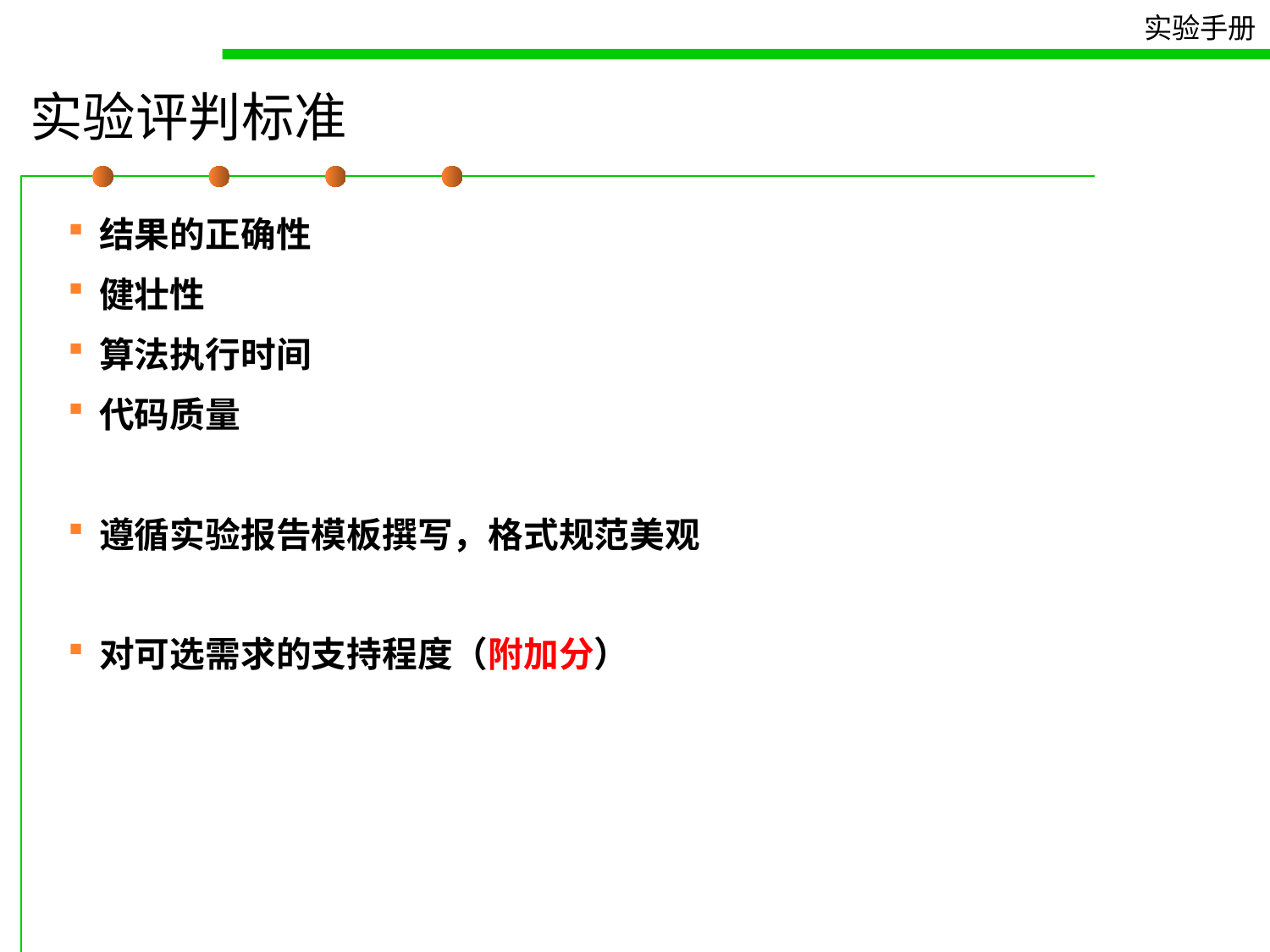

# 实验评判标准
结果的正确性
健壮性
算法执行时间
代码质量

遵循实验报告模板撰写，格式规范美观

对可选需求的支持程度（附加分）